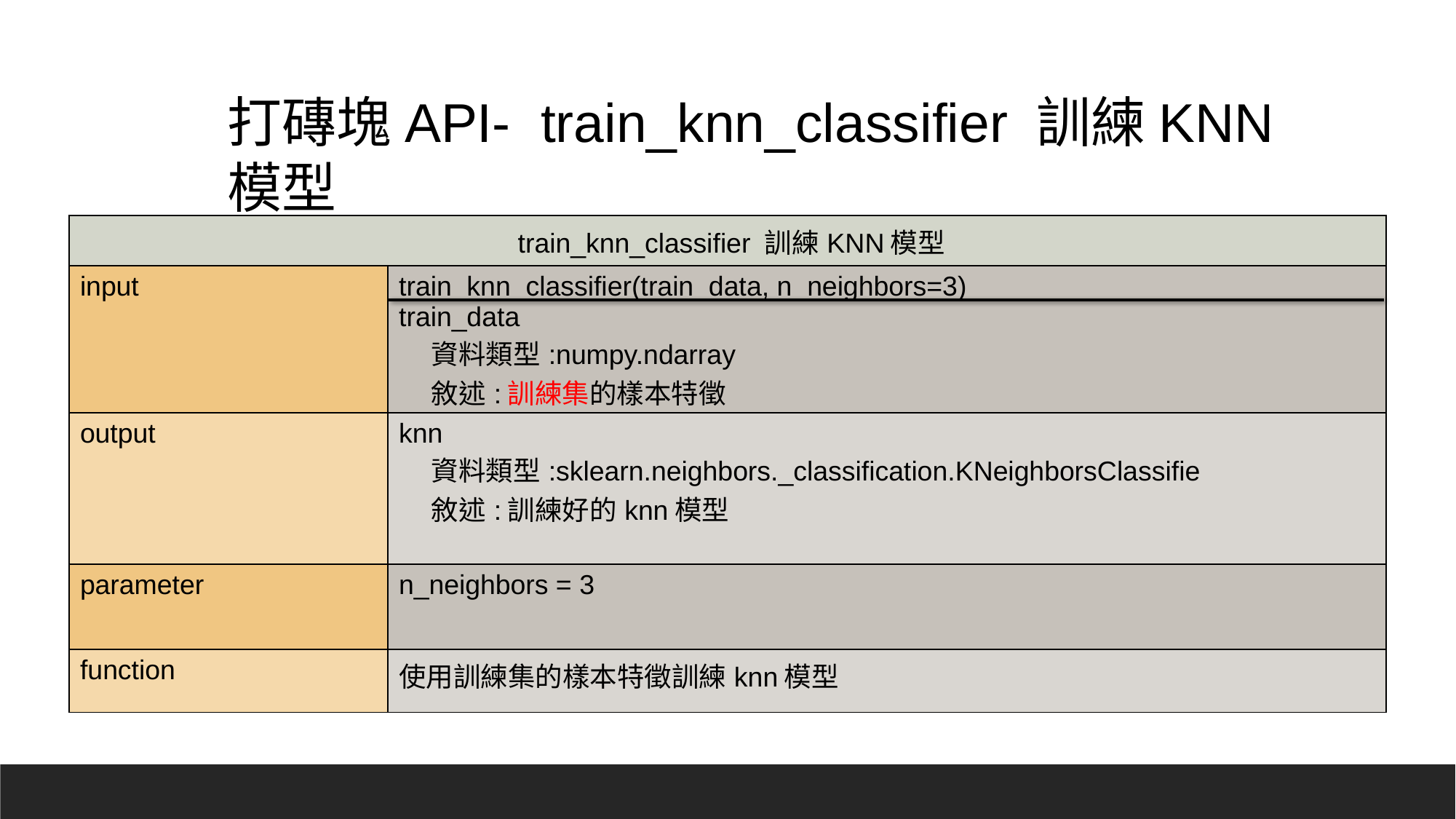

打磚塊API-  train_knn_classifier 訓練KNN模型
| train\_knn\_classifier 訓練KNN模型 |  |
| --- | --- |
| input | train\_knn\_classifier(train\_data, n\_neighbors=3) train\_data 資料類型:numpy.ndarray 敘述:訓練集的樣本特徵 |
| output | knn 資料類型:sklearn.neighbors.\_classification.KNeighborsClassifie 敘述:訓練好的knn模型 |
| --- | --- |
| parameter | n\_neighbors = 3 |
| function | 使用訓練集的樣本特徵訓練knn模型 |